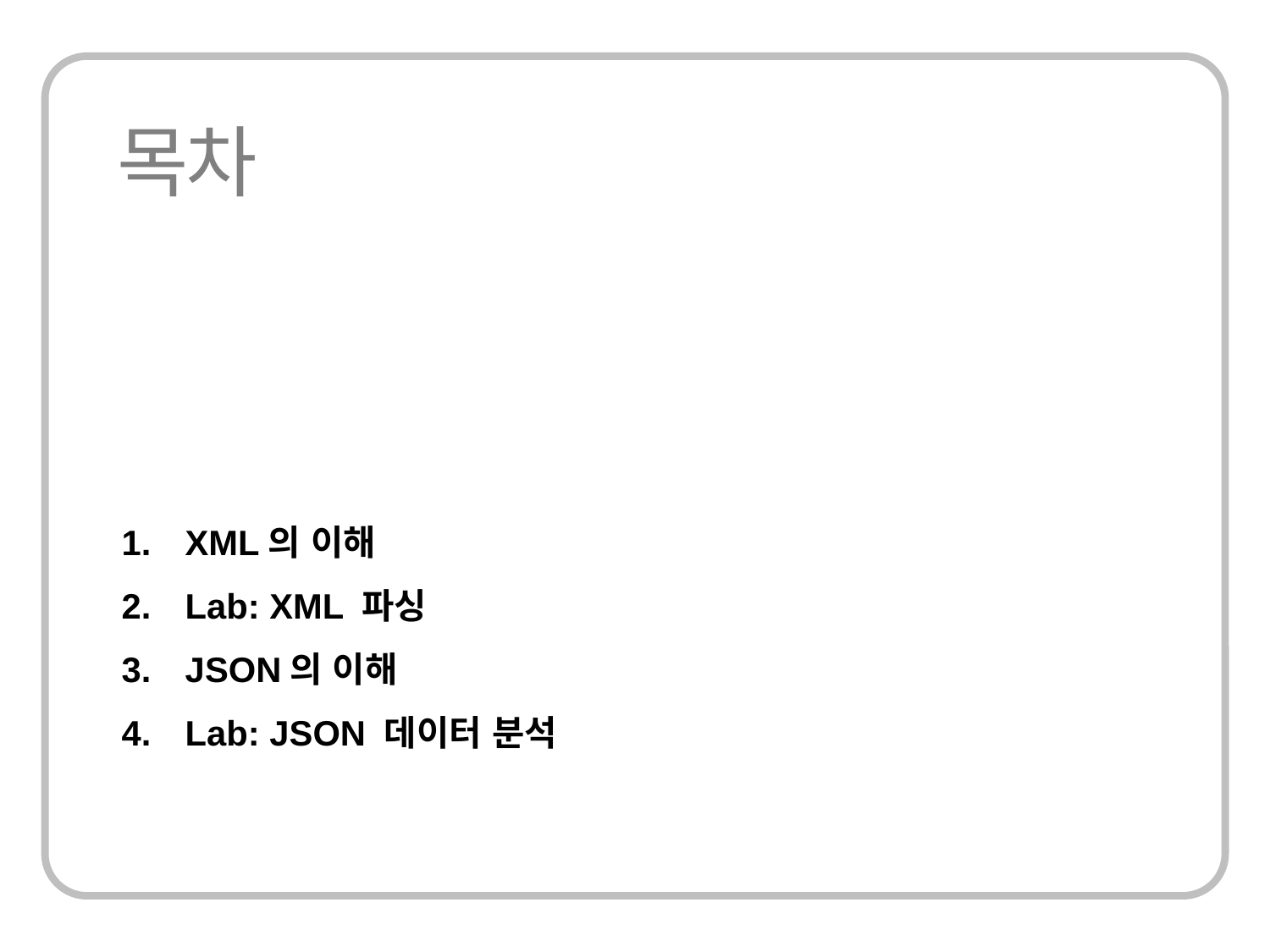

XML의 이해
Lab: XML 파싱
JSON의 이해
Lab: JSON 데이터 분석